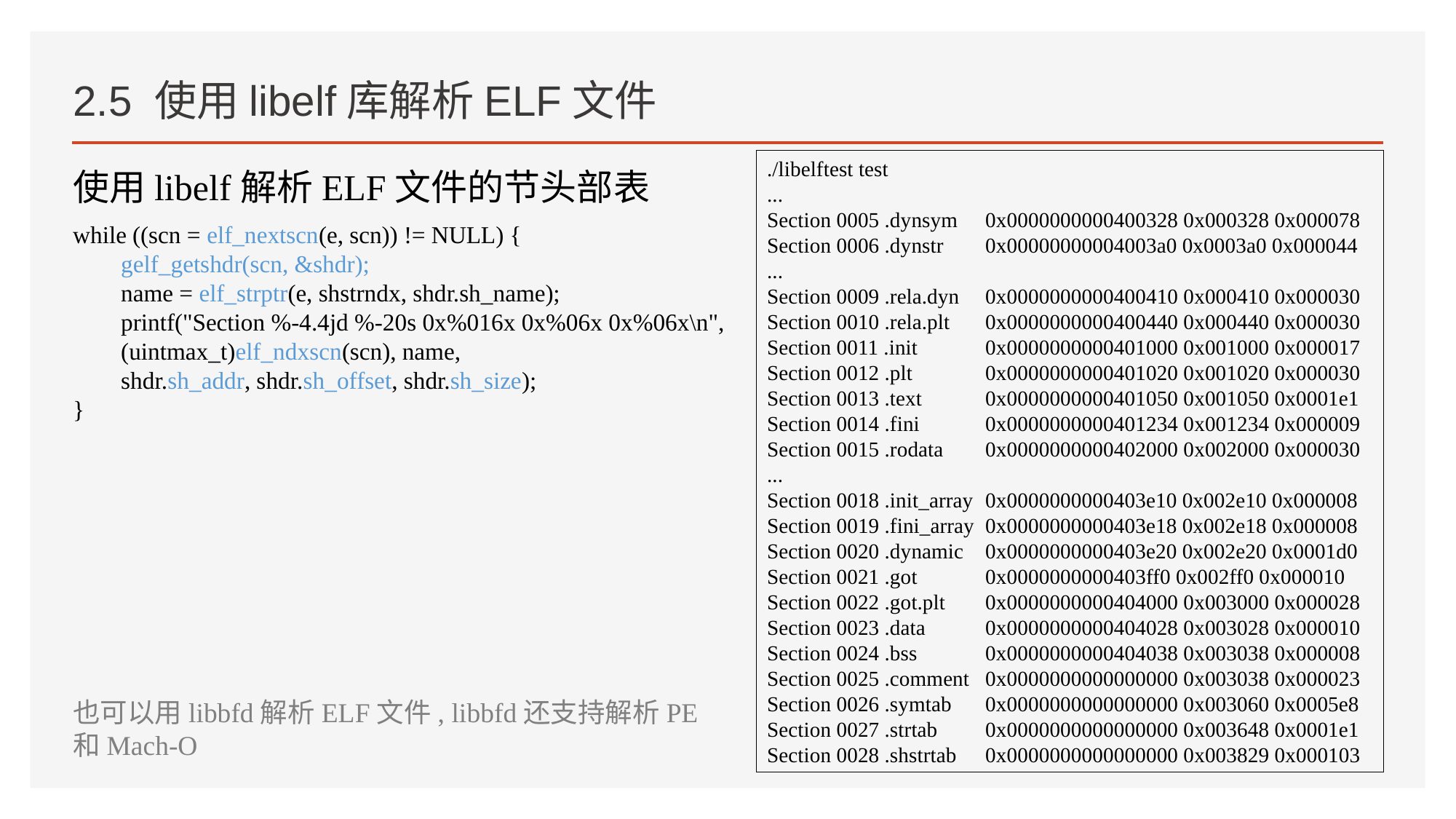

# 2.5 使用libelf库解析ELF文件
./libelftest test
...
Section 0005 .dynsym	0x0000000000400328 0x000328 0x000078
Section 0006 .dynstr	0x00000000004003a0 0x0003a0 0x000044
...
Section 0009 .rela.dyn	0x0000000000400410 0x000410 0x000030
Section 0010 .rela.plt 	0x0000000000400440 0x000440 0x000030
Section 0011 .init	0x0000000000401000 0x001000 0x000017
Section 0012 .plt	0x0000000000401020 0x001020 0x000030
Section 0013 .text 	0x0000000000401050 0x001050 0x0001e1
Section 0014 .fini 	0x0000000000401234 0x001234 0x000009
Section 0015 .rodata	0x0000000000402000 0x002000 0x000030
...
Section 0018 .init_array	0x0000000000403e10 0x002e10 0x000008
Section 0019 .fini_array	0x0000000000403e18 0x002e18 0x000008
Section 0020 .dynamic 	0x0000000000403e20 0x002e20 0x0001d0
Section 0021 .got 	0x0000000000403ff0 0x002ff0 0x000010
Section 0022 .got.plt 	0x0000000000404000 0x003000 0x000028
Section 0023 .data	0x0000000000404028 0x003028 0x000010
Section 0024 .bss 	0x0000000000404038 0x003038 0x000008
Section 0025 .comment	0x0000000000000000 0x003038 0x000023
Section 0026 .symtab	0x0000000000000000 0x003060 0x0005e8
Section 0027 .strtab	0x0000000000000000 0x003648 0x0001e1
Section 0028 .shstrtab	0x0000000000000000 0x003829 0x000103
使用libelf解析ELF文件的节头部表
while ((scn = elf_nextscn(e, scn)) != NULL) {
        gelf_getshdr(scn, &shdr);
        name = elf_strptr(e, shstrndx, shdr.sh_name);
        printf("Section %-4.4jd %-20s 0x%016x 0x%06x 0x%06x\n",
        (uintmax_t)elf_ndxscn(scn), name,
        shdr.sh_addr, shdr.sh_offset, shdr.sh_size);
}
也可以用libbfd解析ELF文件, libbfd还支持解析PE和Mach-O